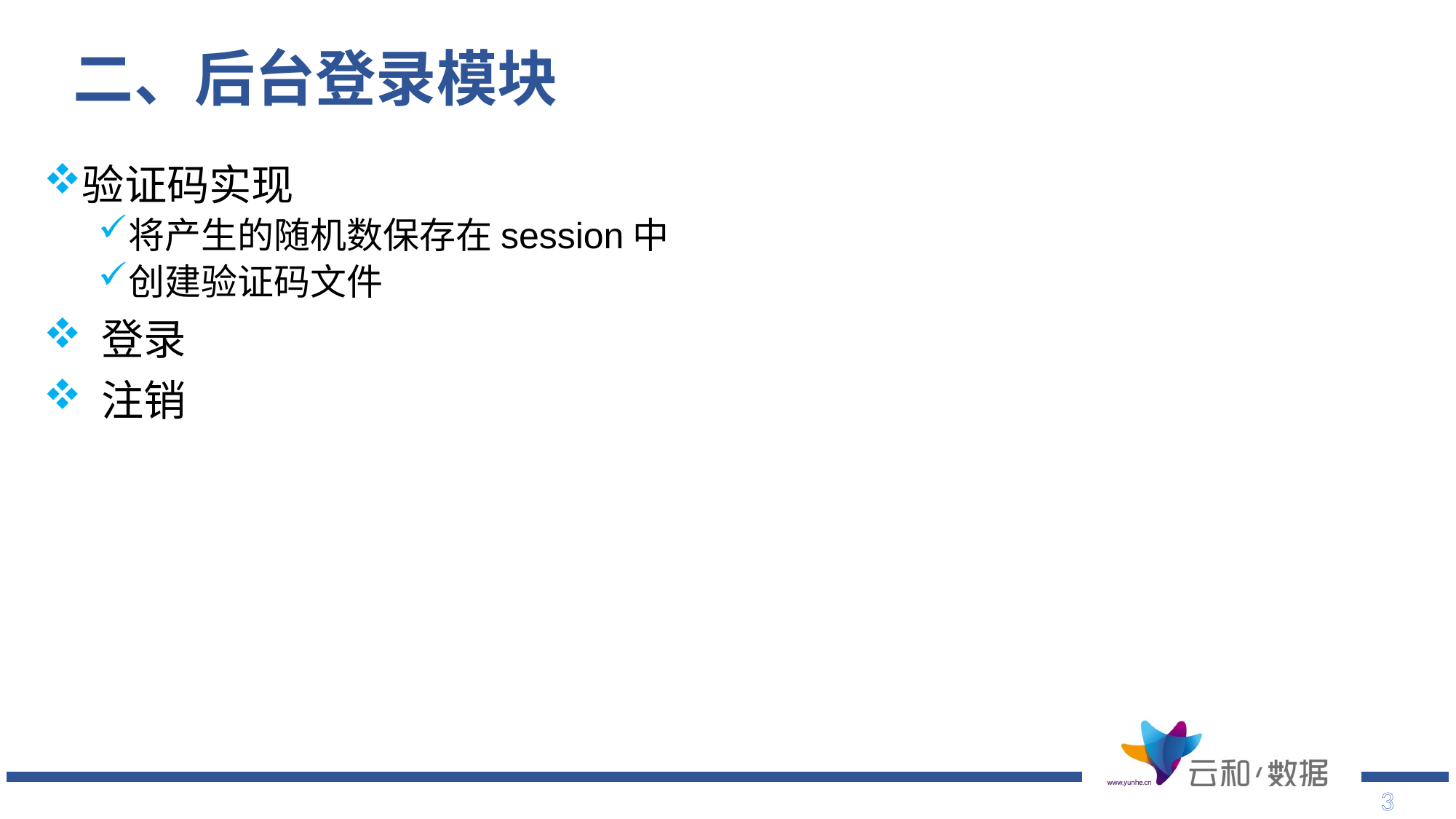

# 二、后台登录模块
验证码实现
将产生的随机数保存在session中
创建验证码文件
 登录
 注销